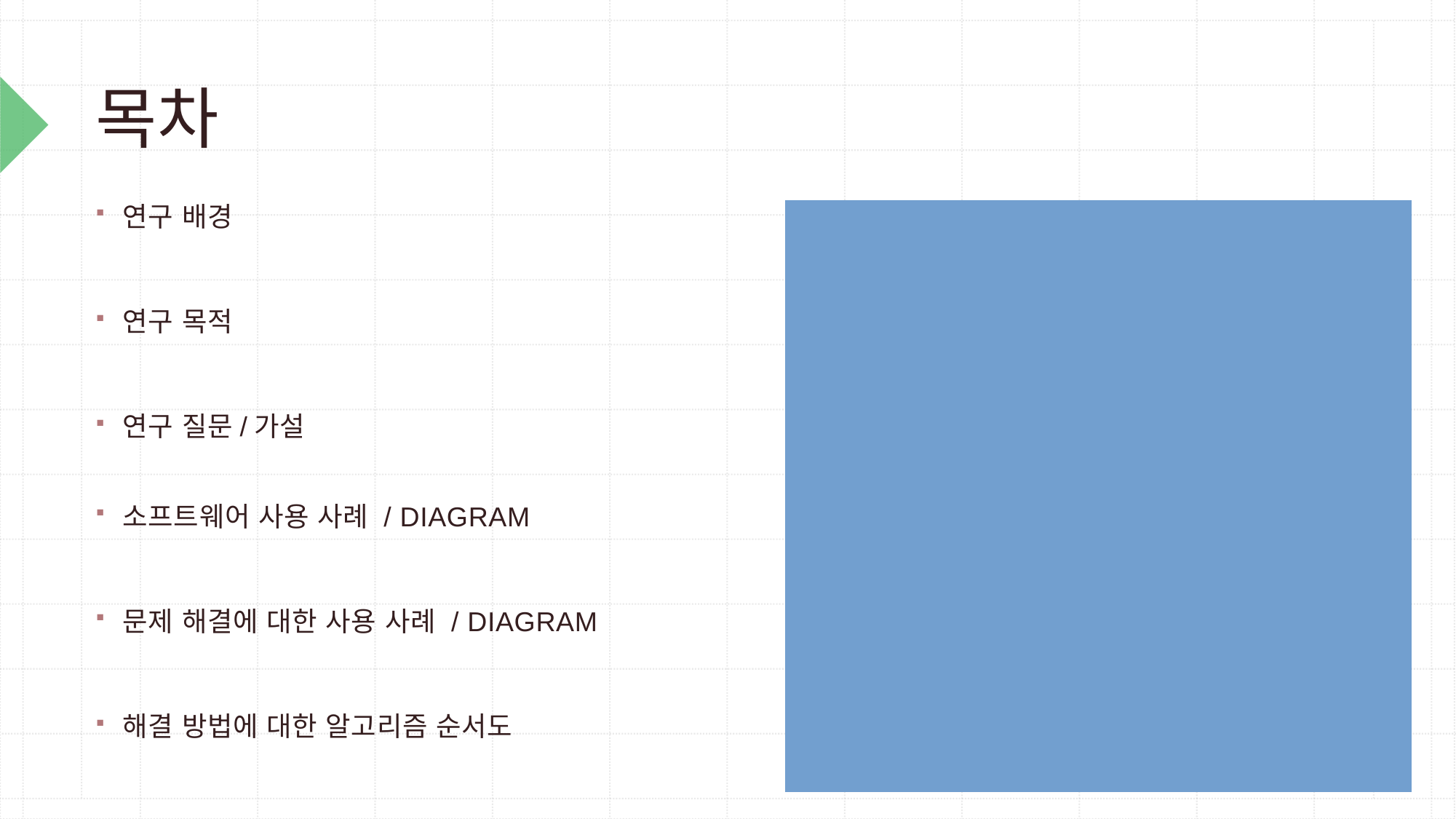

# 목차
연구 배경

연구 목적

연구 질문/가설
소프트웨어 사용 사례 / DIAGRAM

문제 해결에 대한 사용 사례 / DIAGRAM

해결 방법에 대한 알고리즘 순서도